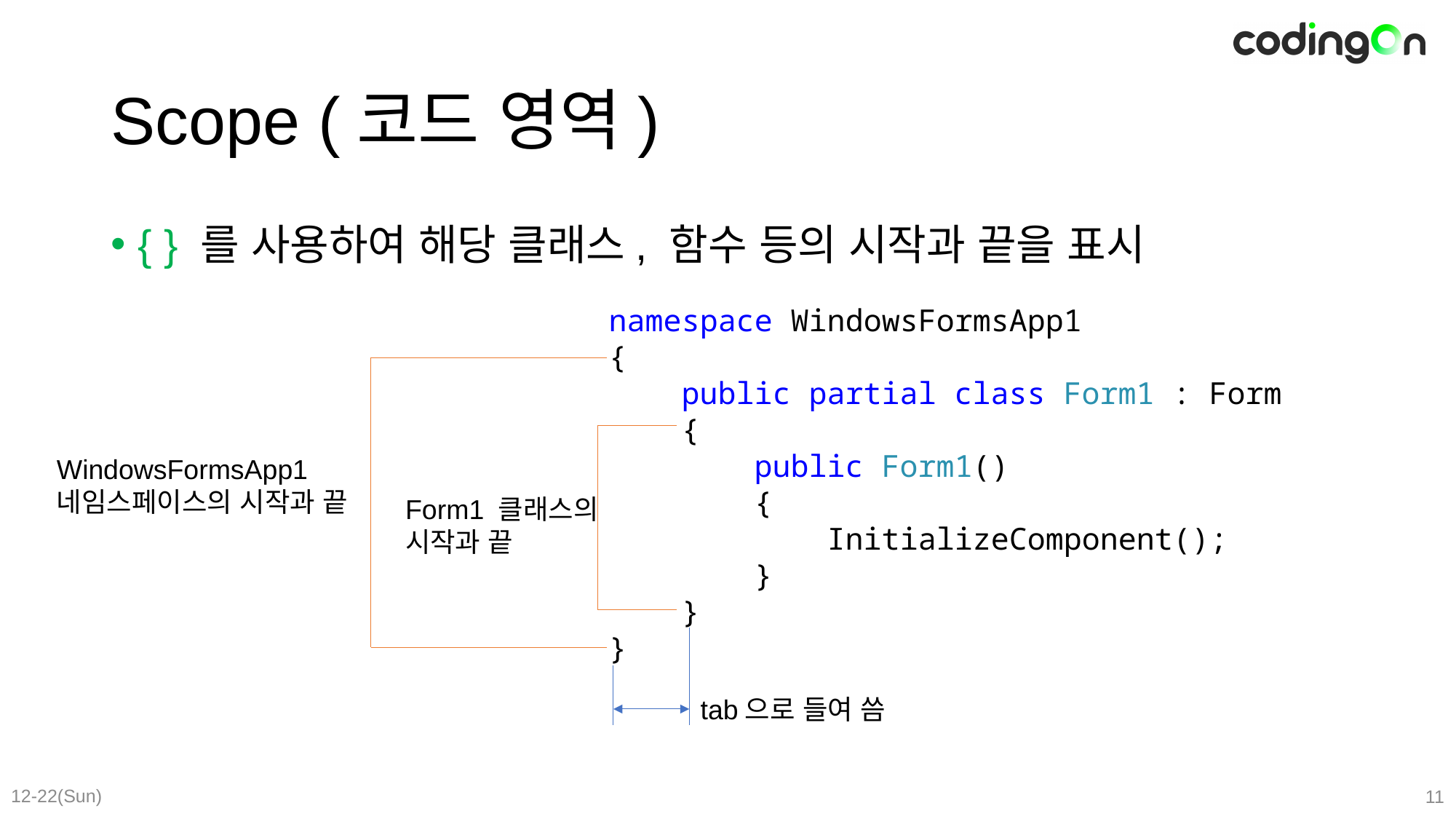

# Scope (코드 영역)
{ } 를 사용하여 해당 클래스, 함수 등의 시작과 끝을 표시
namespace WindowsFormsApp1
{
    public partial class Form1 : Form
    {
        public Form1()
        {
            InitializeComponent();
        }
    }
}
WindowsFormsApp1
네임스페이스의 시작과 끝
Form1 클래스의
시작과 끝
tab으로 들여 씀
12-22(Sun)
11